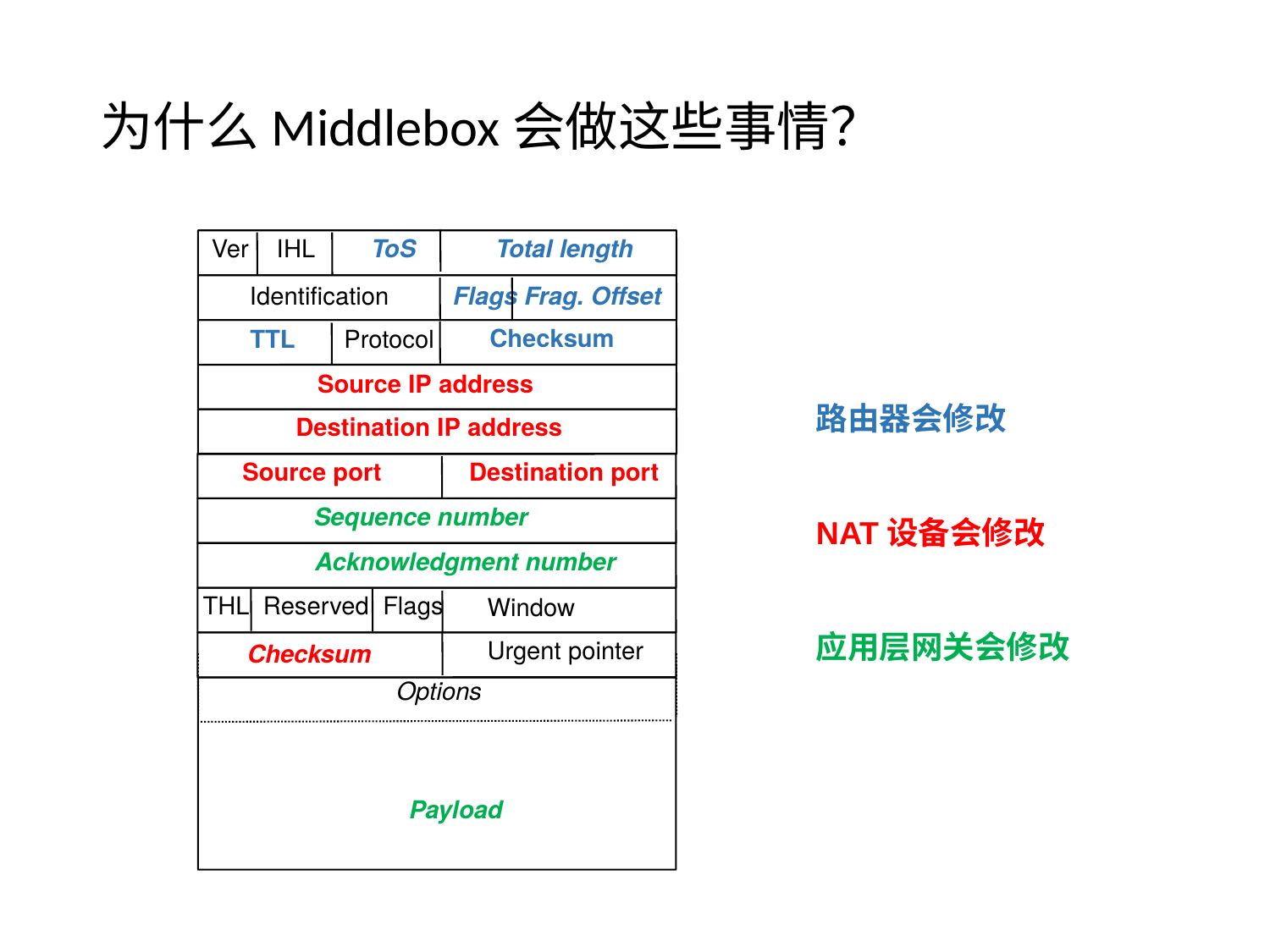

# 为什么Middlebox会做这些事情？

Ver    IHL        ToS
Total length

Identification
Flags Frag. Offset

Checksum
    TTL       Protocol
Source IP address
Destination IP address

Source port
Destination port
Sequence number
Acknowledgment number

THL  Reserved  Flags
Window

Urgent pointer
Checksum

Options

Payload
路由器会修改

NAT设备会修改

应用层网关会修改
66